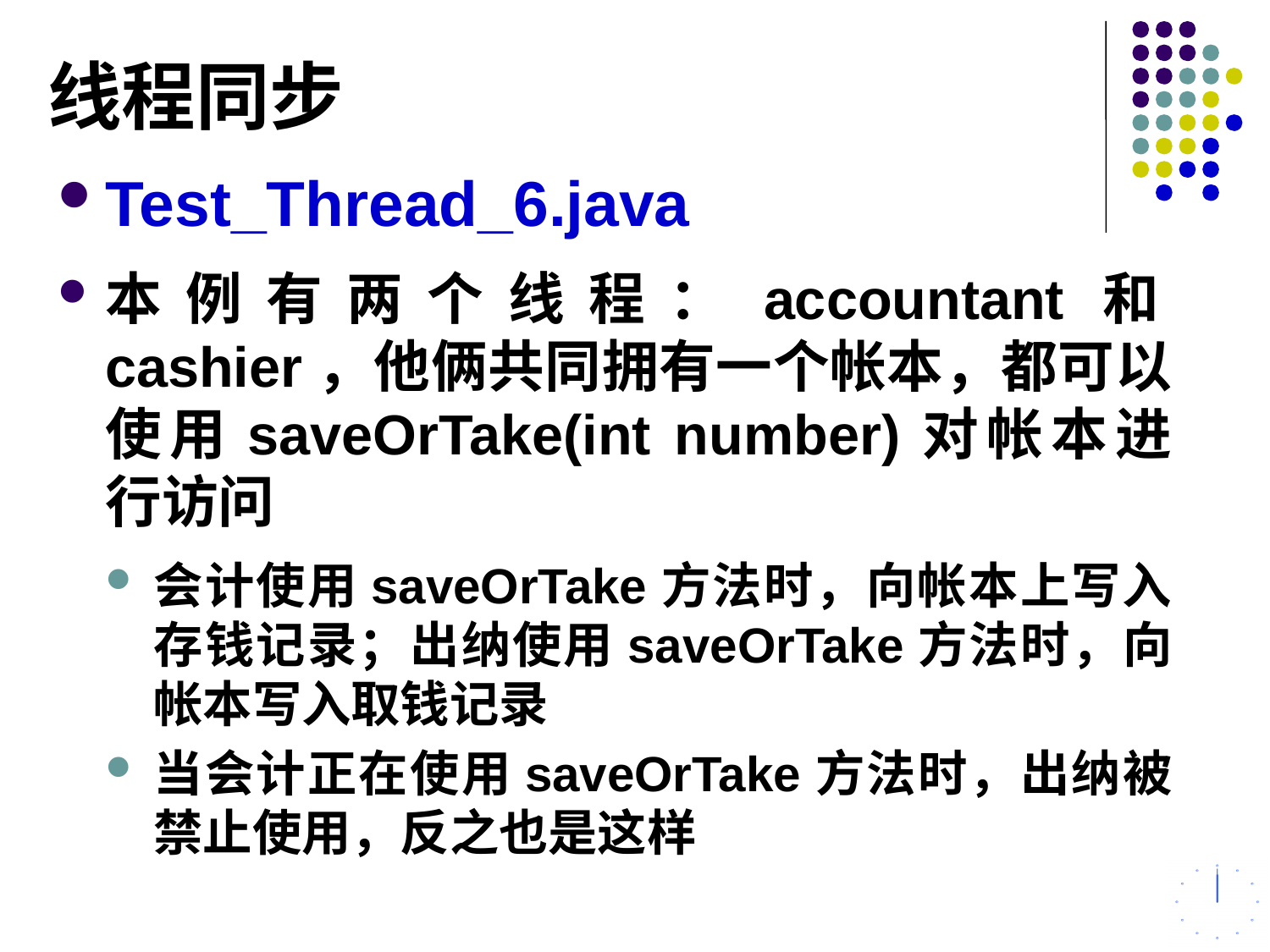

# 线程同步
Test_Thread_6.java
本例有两个线程：accountant和cashier，他俩共同拥有一个帐本，都可以使用saveOrTake(int number)对帐本进行访问
会计使用saveOrTake方法时，向帐本上写入存钱记录；出纳使用saveOrTake方法时，向帐本写入取钱记录
当会计正在使用saveOrTake方法时，出纳被禁止使用，反之也是这样